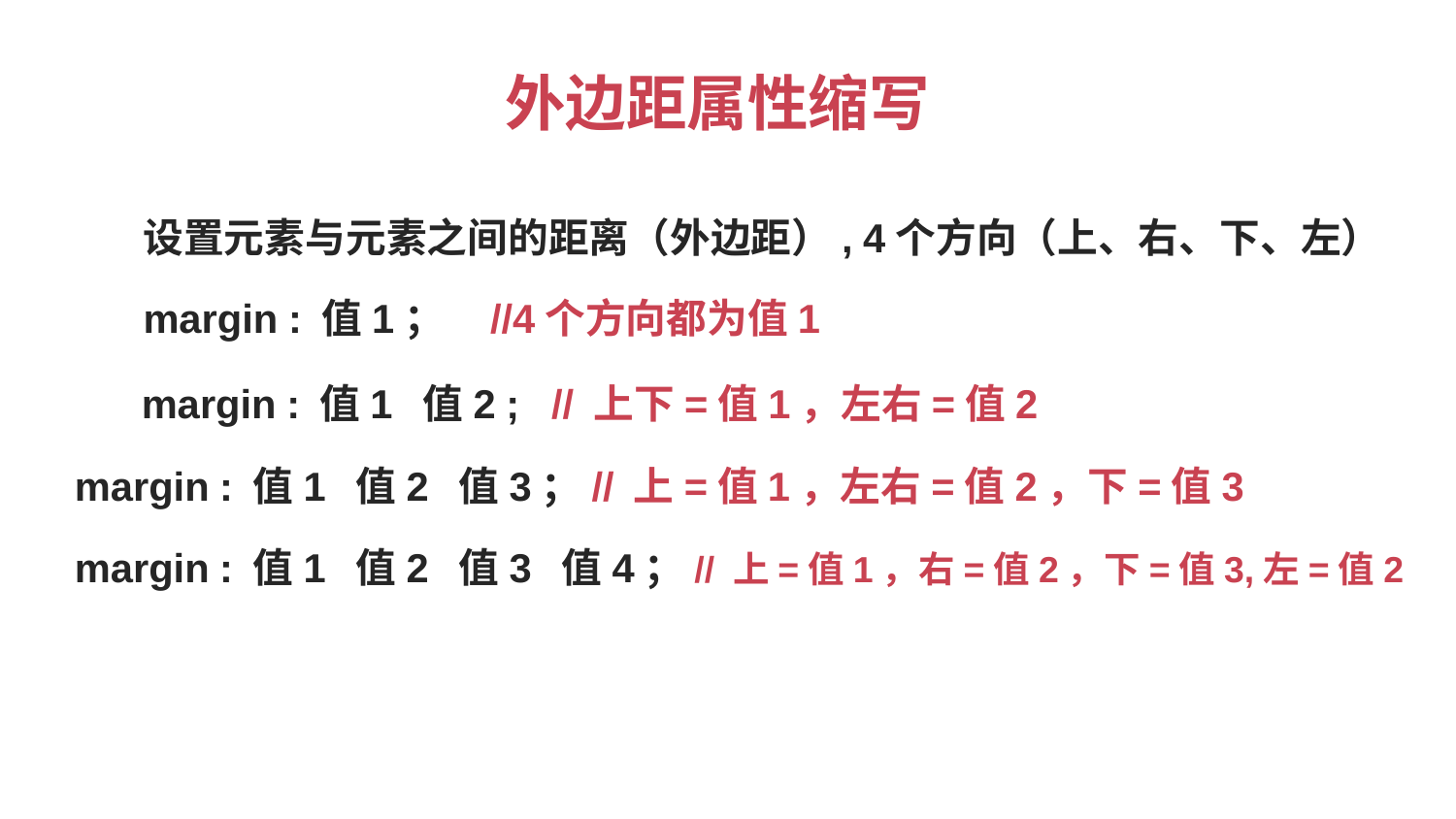

外边距属性缩写

设置元素与元素之间的距离（外边距）, 4个方向（上、右、下、左）

margin : 值1；    //4个方向都为值1
margin : 值1  值2 ;
// 上下=值1，左右=值2
margin : 值1  值2  值3；// 上=值1，左右=值2，下=值3

margin : 值1  值2  值3  值4；// 上=值1，右=值2，下=值3,左=值2